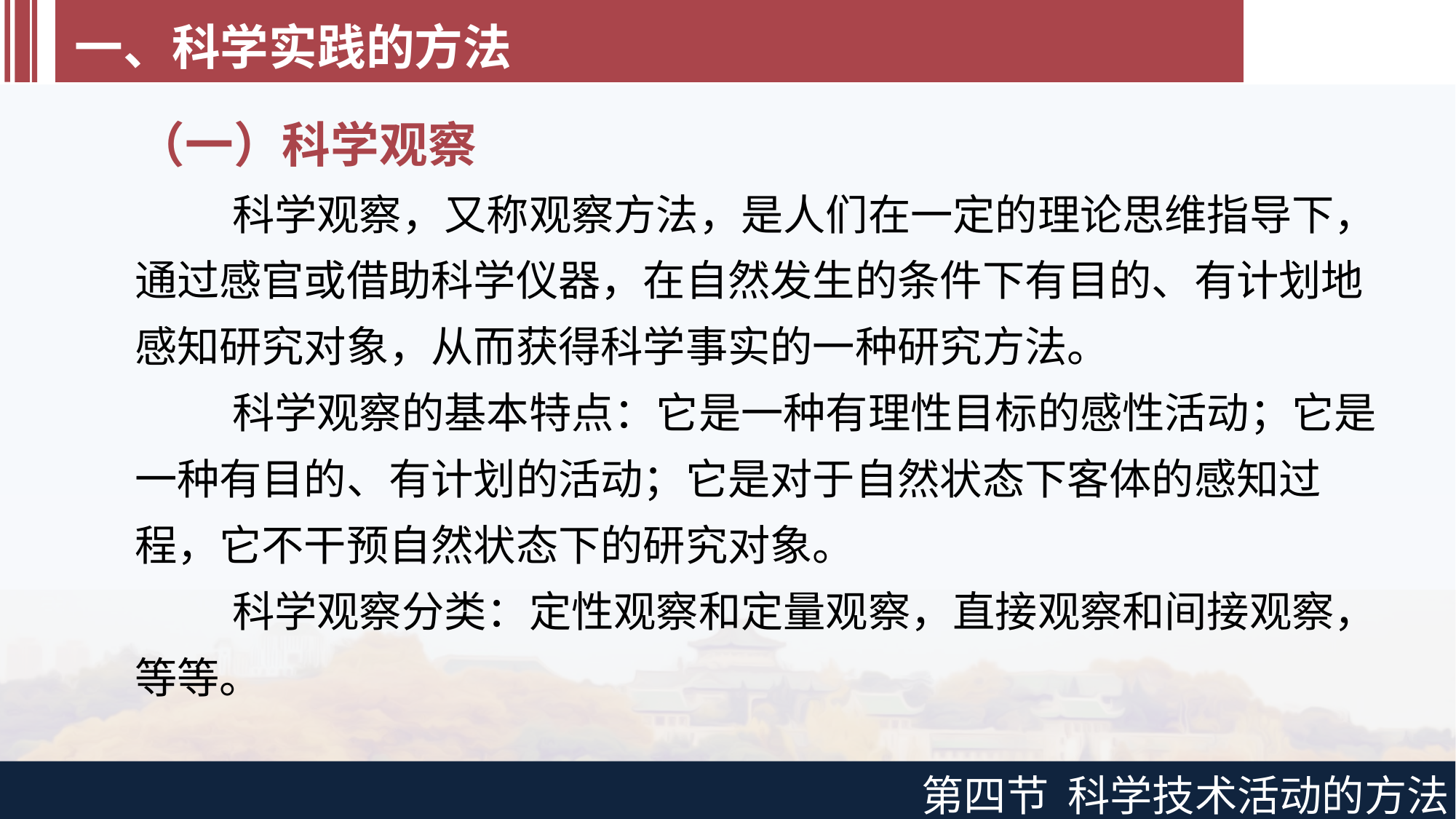

一、科学实践的方法
（一）科学观察
科学观察，又称观察方法，是人们在一定的理论思维指导下，通过感官或借助科学仪器，在自然发生的条件下有目的、有计划地感知研究对象，从而获得科学事实的一种研究方法。
科学观察的基本特点：它是一种有理性目标的感性活动；它是一种有目的、有计划的活动；它是对于自然状态下客体的感知过程，它不干预自然状态下的研究对象。
科学观察分类：定性观察和定量观察，直接观察和间接观察，等等。
第四节  科学技术活动的方法